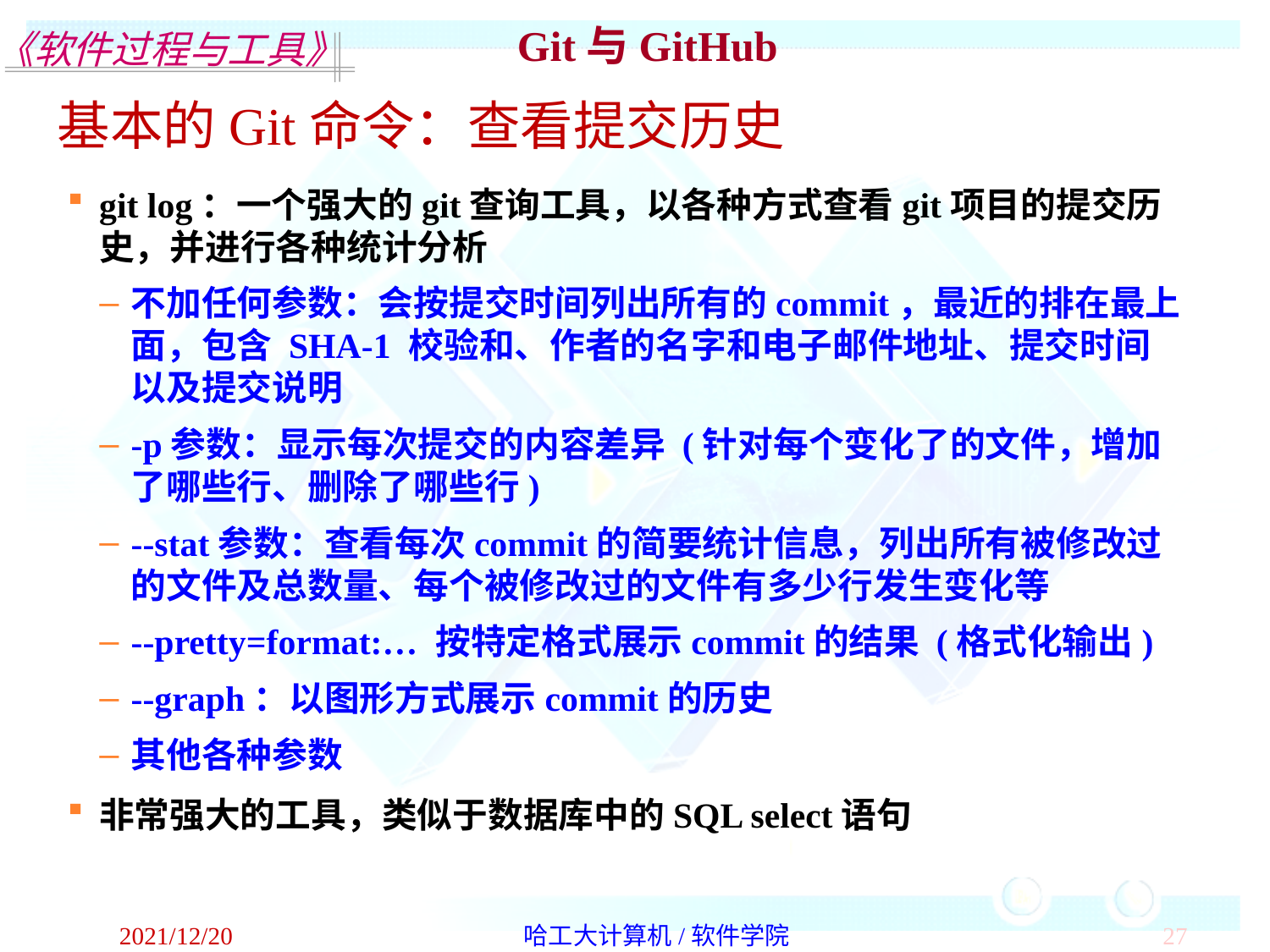

Git与GitHub
基本的Git命令：查看提交历史
git log：一个强大的git查询工具，以各种方式查看git项目的提交历史，并进行各种统计分析
不加任何参数：会按提交时间列出所有的commit，最近的排在最上面，包含 SHA-1 校验和、作者的名字和电子邮件地址、提交时间以及提交说明
-p参数：显示每次提交的内容差异 (针对每个变化了的文件，增加了哪些行、删除了哪些行)
--stat参数：查看每次commit的简要统计信息，列出所有被修改过的文件及总数量、每个被修改过的文件有多少行发生变化等
--pretty=format:… 按特定格式展示commit的结果 (格式化输出)
--graph：以图形方式展示commit的历史
其他各种参数
非常强大的工具，类似于数据库中的SQL select语句